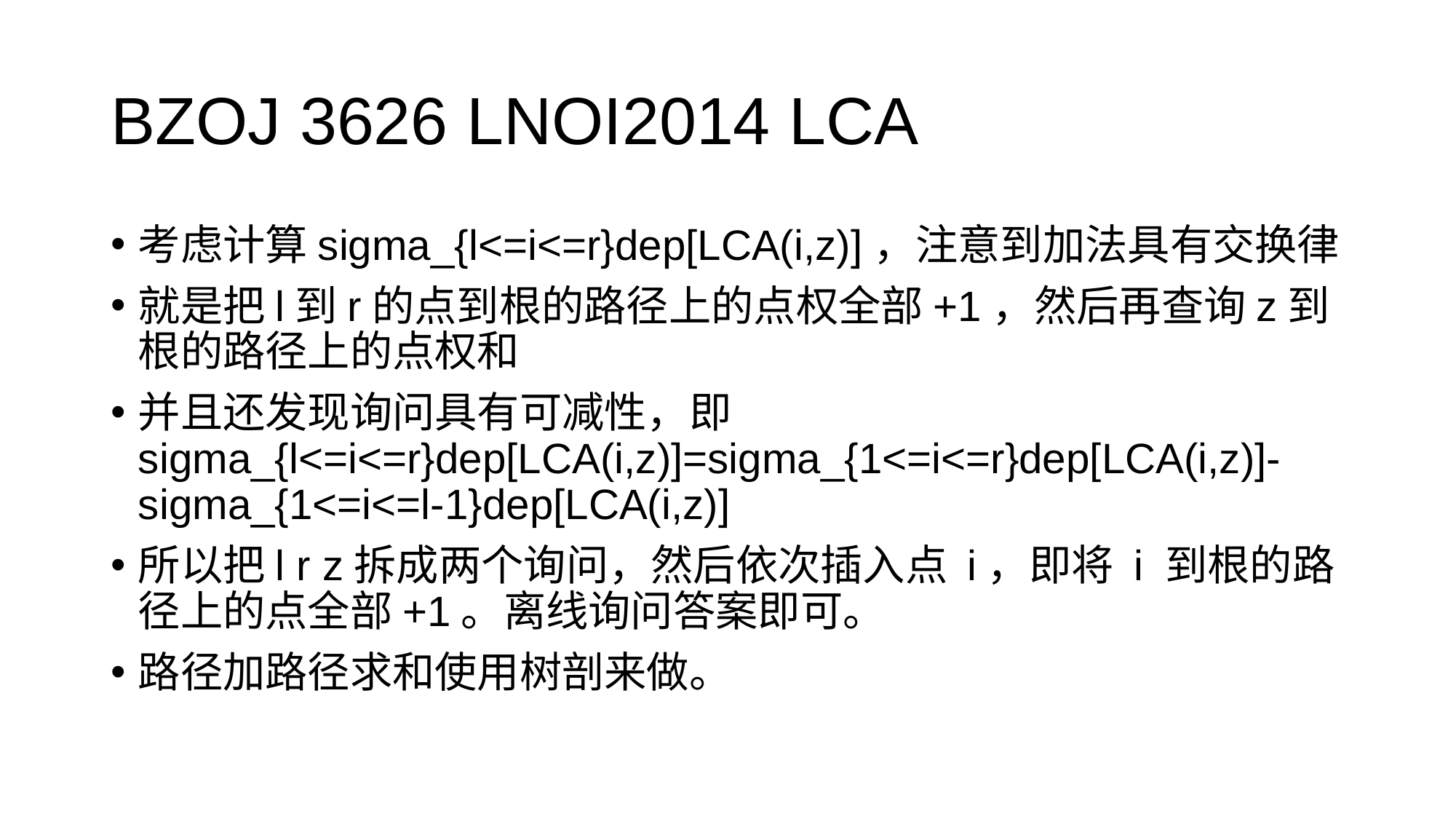

# BZOJ 3626 LNOI2014 LCA
考虑计算sigma_{l<=i<=r}dep[LCA(i,z)]，注意到加法具有交换律
就是把l到r的点到根的路径上的点权全部+1，然后再查询z到根的路径上的点权和
并且还发现询问具有可减性，即sigma_{l<=i<=r}dep[LCA(i,z)]=sigma_{1<=i<=r}dep[LCA(i,z)]-sigma_{1<=i<=l-1}dep[LCA(i,z)]
所以把l r z拆成两个询问，然后依次插入点 i，即将 i 到根的路径上的点全部+1。离线询问答案即可。
路径加路径求和使用树剖来做。